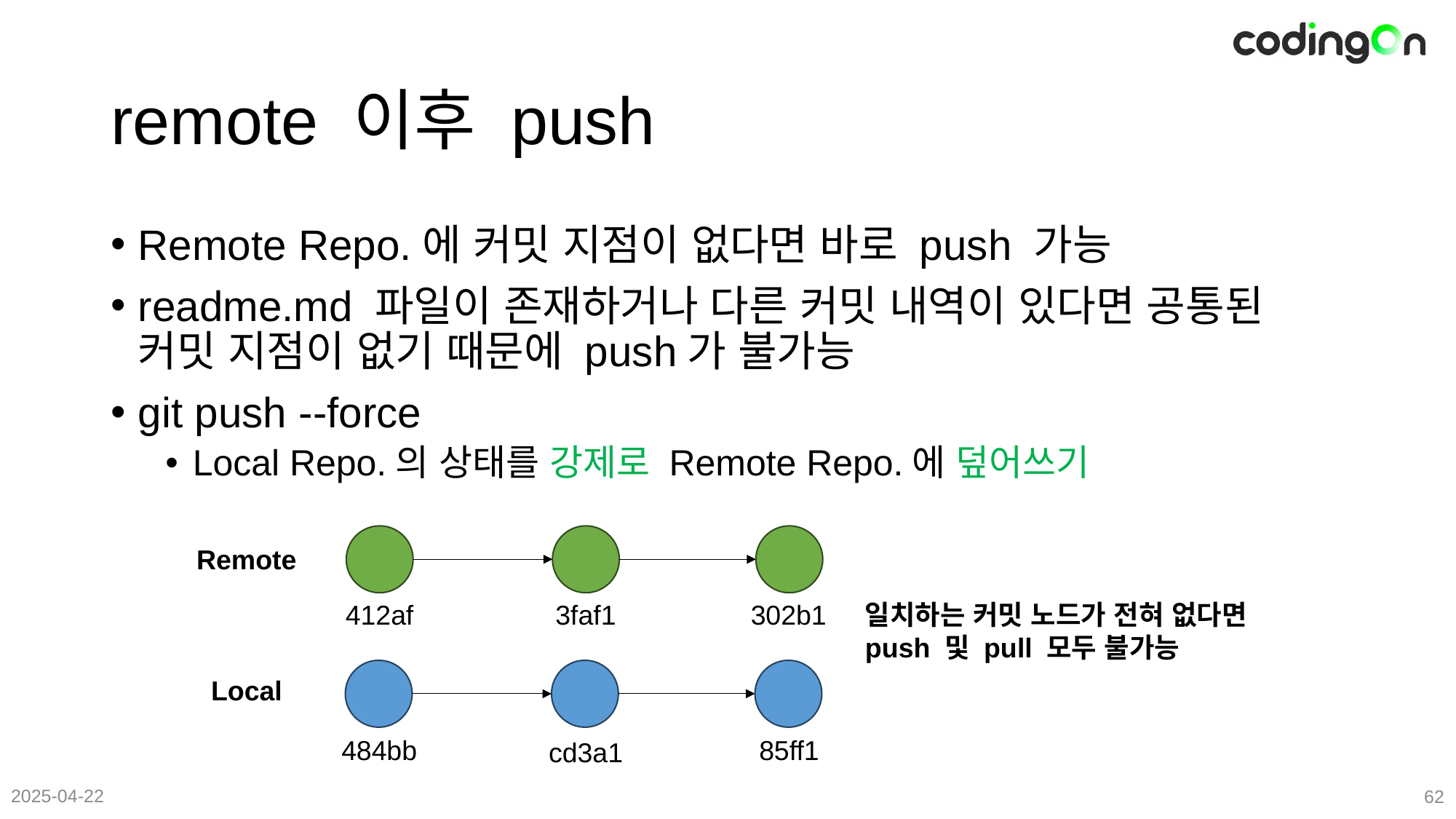

# remote 이후 push
Remote Repo.에 커밋 지점이 없다면 바로 push 가능
readme.md 파일이 존재하거나 다른 커밋 내역이 있다면 공통된 커밋 지점이 없기 때문에 push가 불가능
git push --force
Local Repo.의 상태를 강제로 Remote Repo.에 덮어쓰기

Remote
412af
3faf1
302b1
일치하는 커밋 노드가 전혀 없다면
push 및 pull 모두 불가능

Local
484bb
85ff1
cd3a1
2025-04-22
62